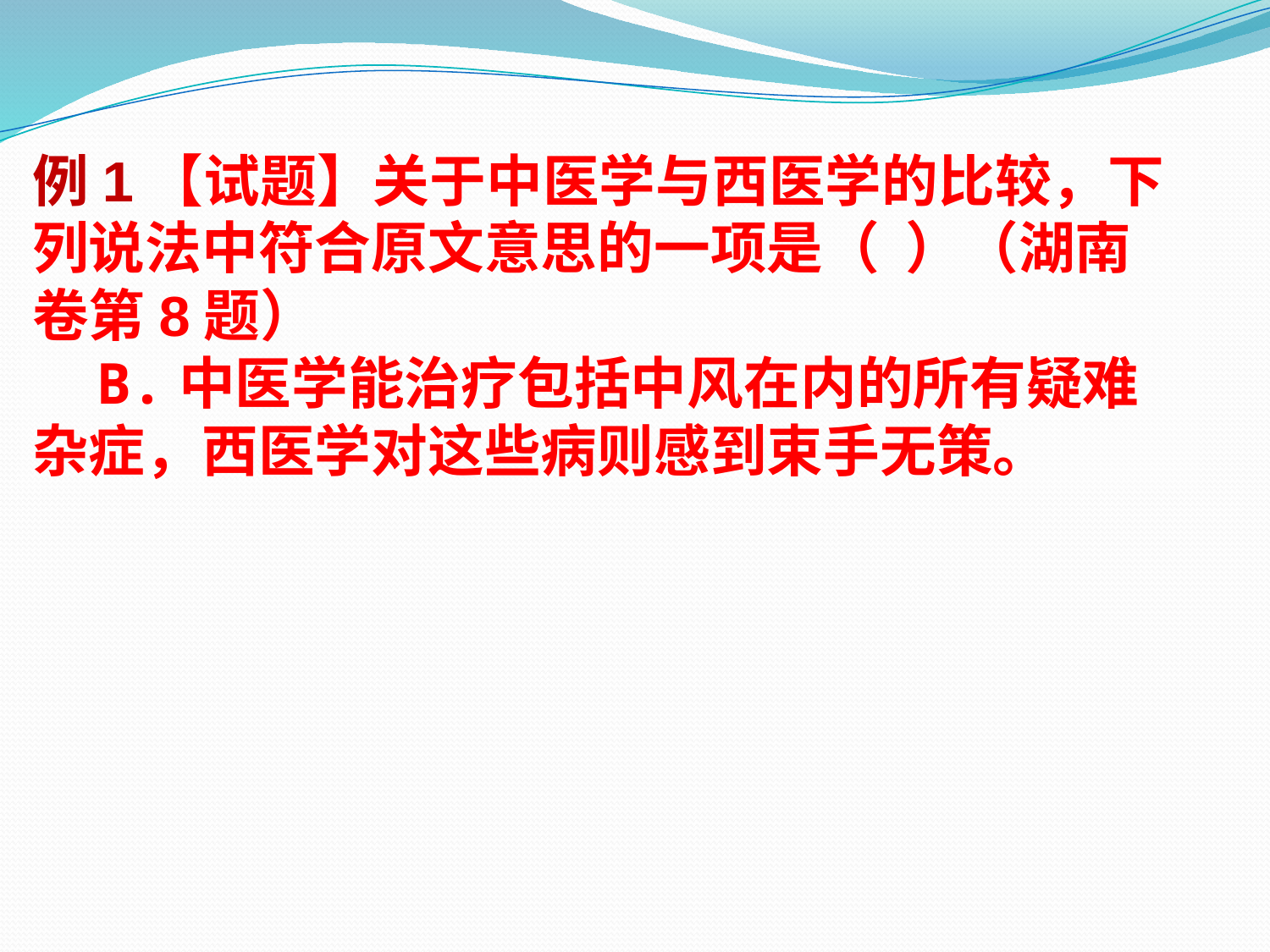

例1【试题】关于中医学与西医学的比较，下列说法中符合原文意思的一项是（  ）（湖南卷第8题）
    B.中医学能治疗包括中风在内的所有疑难杂症，西医学对这些病则感到束手无策。